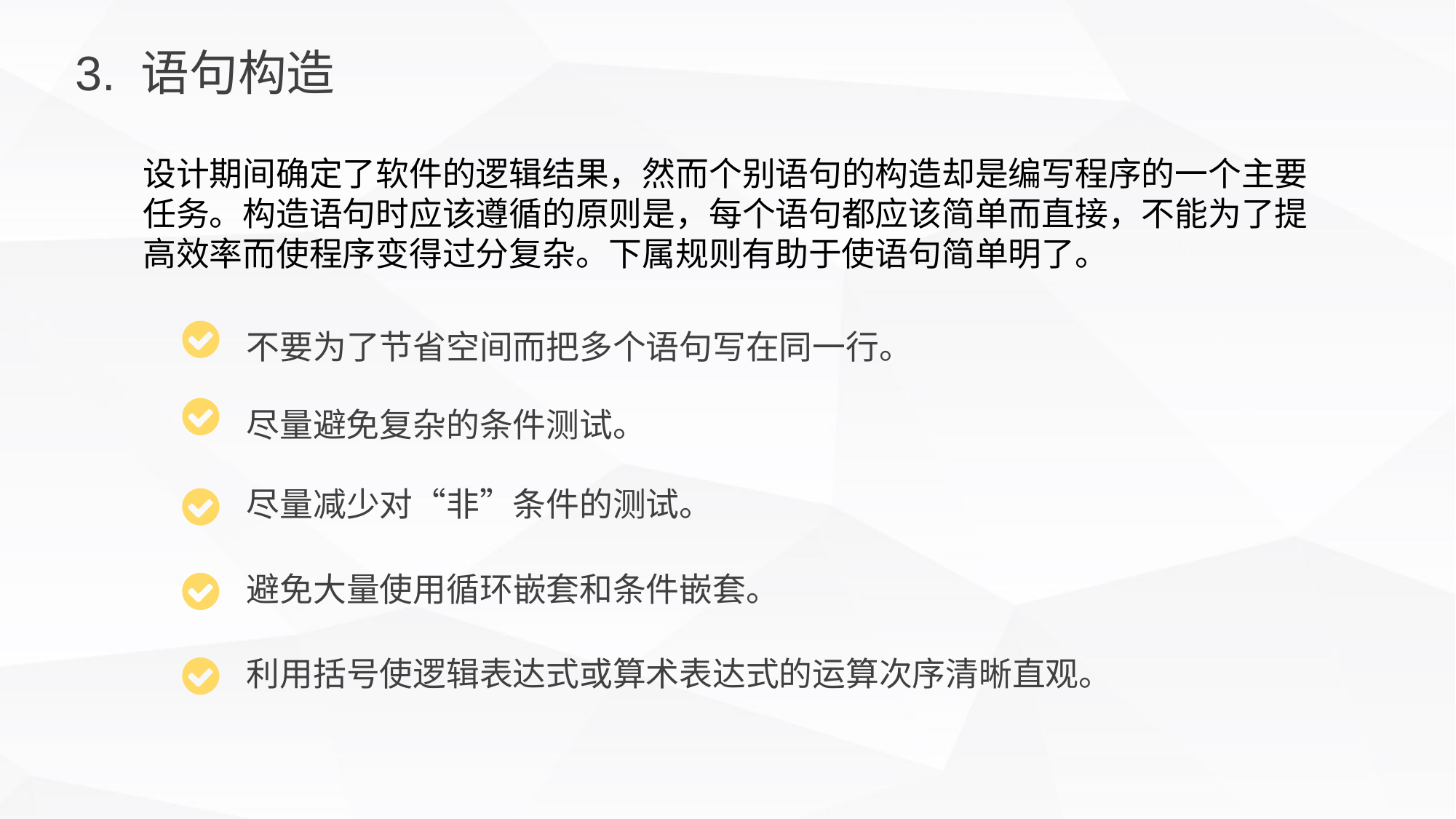

3. 语句构造
设计期间确定了软件的逻辑结果，然而个别语句的构造却是编写程序的一个主要任务。构造语句时应该遵循的原则是，每个语句都应该简单而直接，不能为了提高效率而使程序变得过分复杂。下属规则有助于使语句简单明了。

不要为了节省空间而把多个语句写在同一行。
尽量避免复杂的条件测试。

尽量减少对“非”条件的测试。

避免大量使用循环嵌套和条件嵌套。

利用括号使逻辑表达式或算术表达式的运算次序清晰直观。